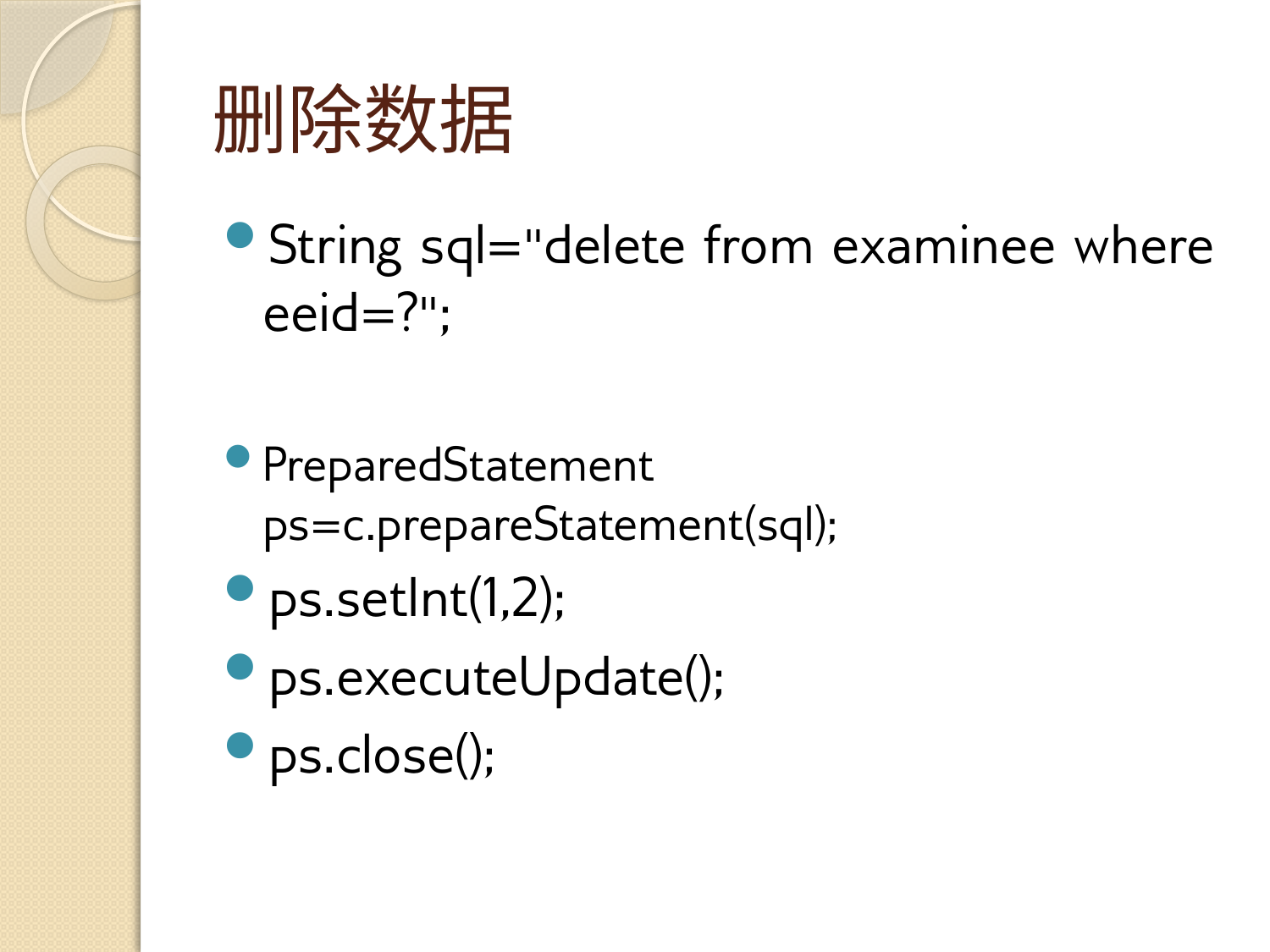

# 删除数据
String sql="delete from examinee where eeid=?";

PreparedStatement ps=c.prepareStatement(sql);
ps.setInt(1,2);
ps.executeUpdate();
ps.close();